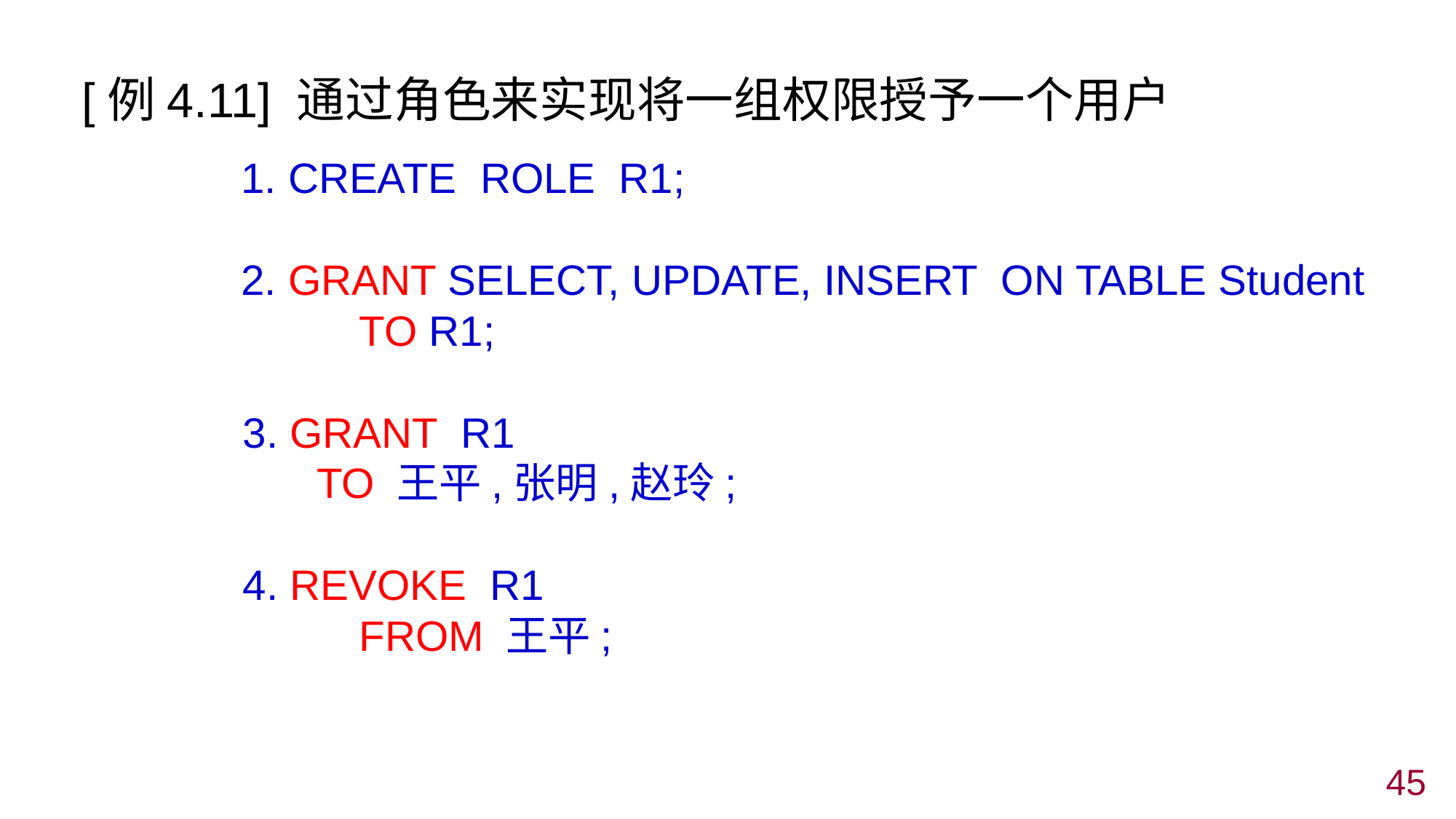

[例4.11] 通过角色来实现将一组权限授予一个用户

        1. CREATE  ROLE  R1;

        2. GRANT SELECT, UPDATE, INSERT  ON TABLE Student
    	       TO R1;

          3. GRANT  R1
    	       TO 王平,张明,赵玲;

          4. REVOKE  R1
     	       FROM 王平;

45